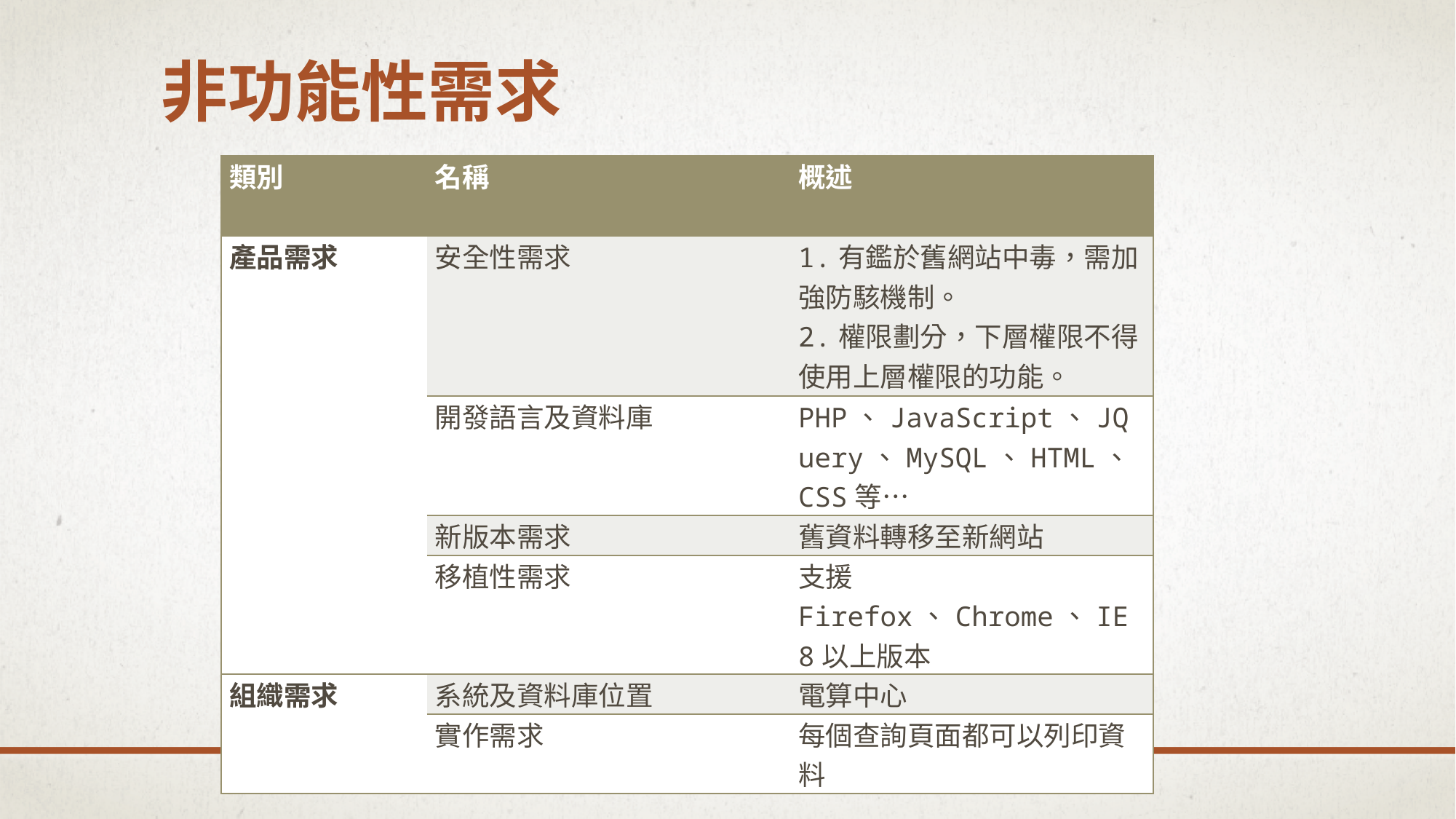

# 非功能性需求
| 類別 | 名稱 | 概述 |
| --- | --- | --- |
| 產品需求 | 安全性需求 | 1.有鑑於舊網站中毒，需加強防駭機制。 2.權限劃分，下層權限不得使用上層權限的功能。 |
|  | 開發語言及資料庫 | PHP、JavaScript、JQuery、MySQL、HTML、CSS等… |
|  | 新版本需求 | 舊資料轉移至新網站 |
|  | 移植性需求 | 支援Firefox、Chrome、IE8以上版本 |
| 組織需求 | 系統及資料庫位置 | 電算中心 |
|  | 實作需求 | 每個查詢頁面都可以列印資料 |